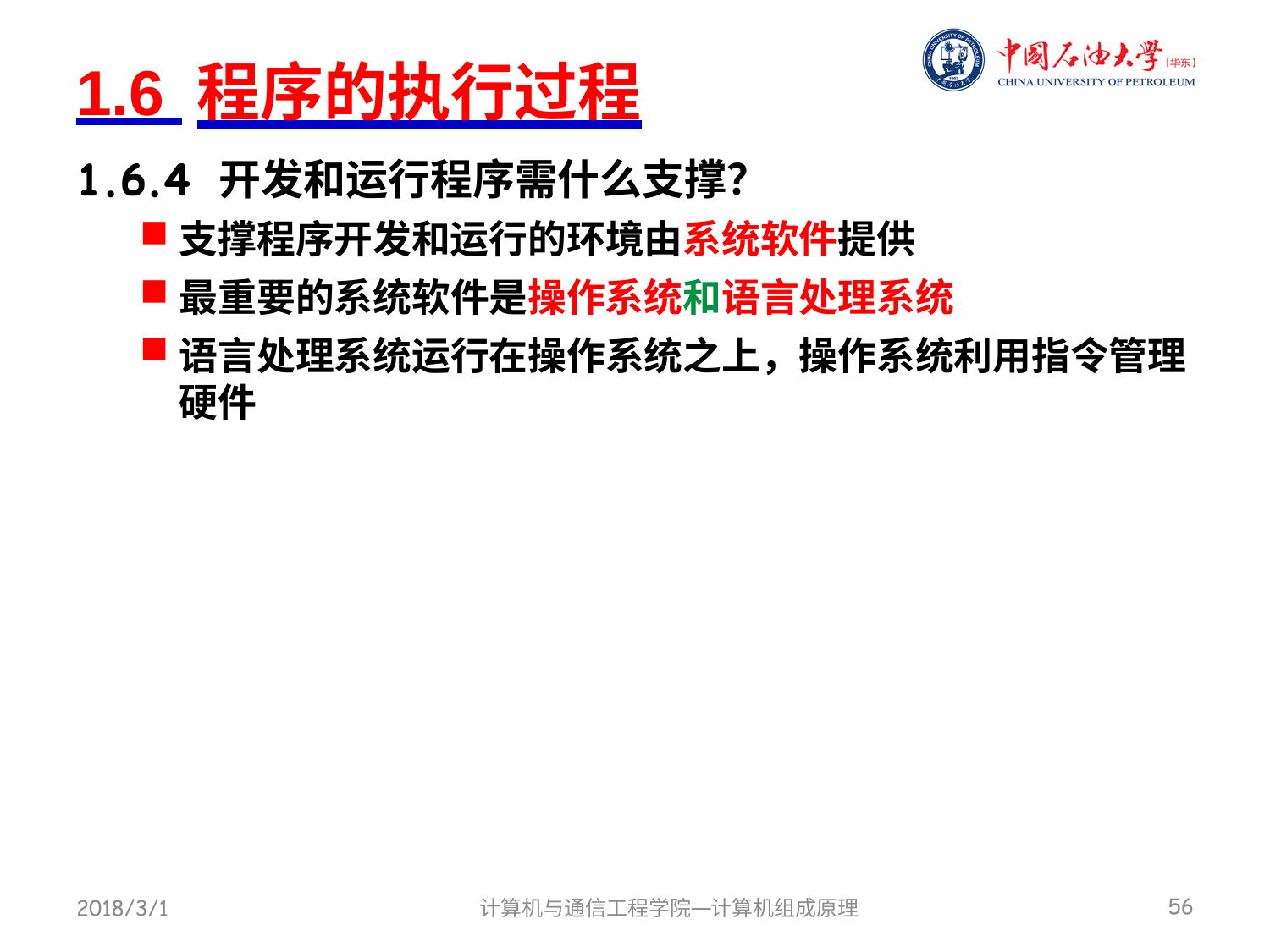

# 1.6 程序的执行过程
1.6.4 开发和运行程序需什么支撑？
支撑程序开发和运行的环境由系统软件提供
最重要的系统软件是操作系统和语言处理系统
语言处理系统运行在操作系统之上，操作系统利用指令管理硬件

2018/3/1
计算机与通信工程学院—计算机组成原理
56